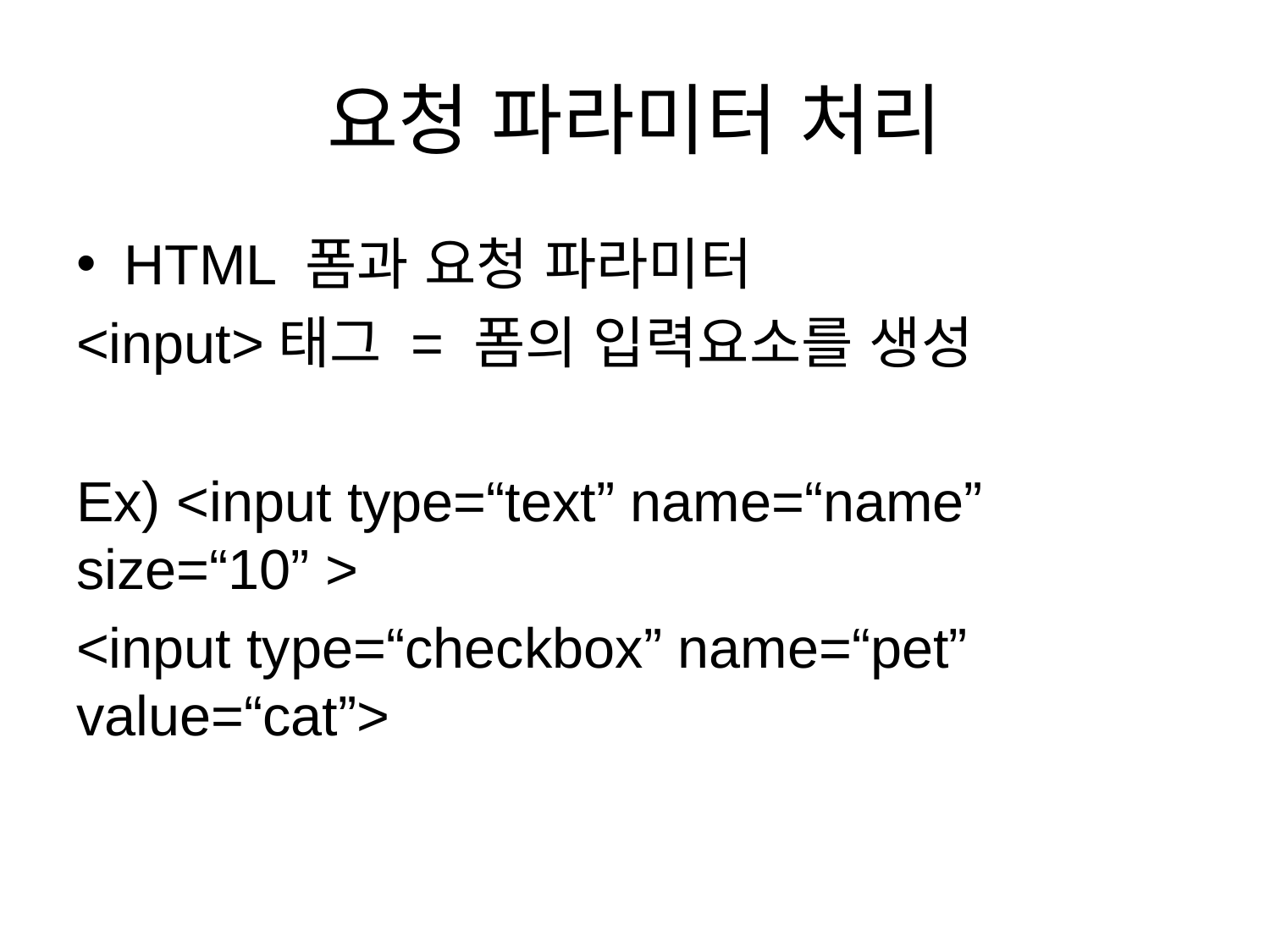

# 요청 파라미터 처리
HTML 폼과 요청 파라미터
<input>태그 = 폼의 입력요소를 생성

Ex) <input type=“text” name=“name” size=“10” >
<input type=“checkbox” name=“pet” value=“cat”>